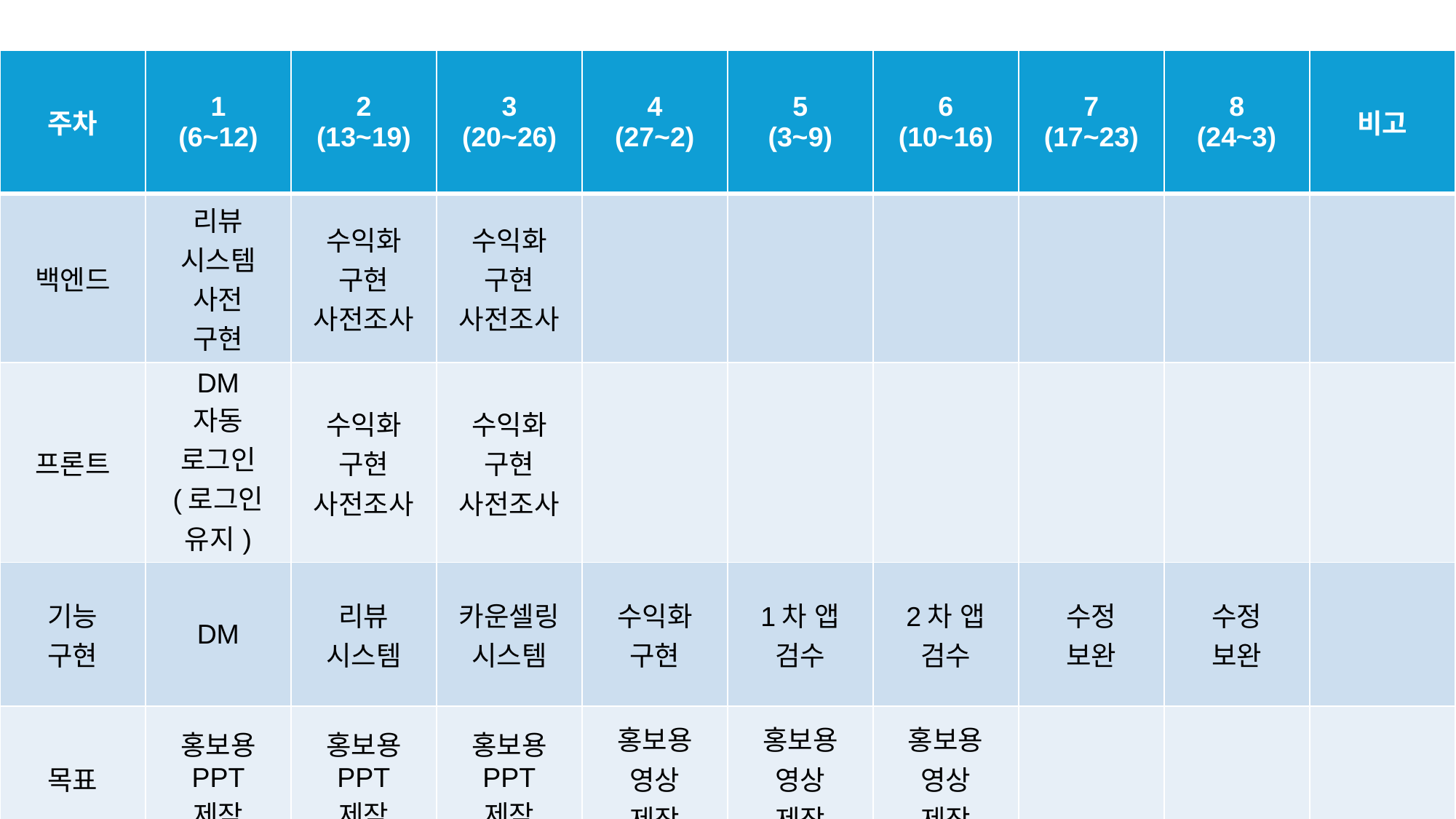

| 주차 | 1 (6~12) | 2 (13~19) | 3 (20~26) | 4 (27~2) | 5 (3~9) | 6 (10~16) | 7 (17~23) | 8 (24~3) | 비고 |
| --- | --- | --- | --- | --- | --- | --- | --- | --- | --- |
| 백엔드 | 리뷰 시스템 사전 구현 | 수익화 구현 사전조사 | 수익화 구현 사전조사 |  |  |  |  |  |  |
| 프론트 | DM 자동 로그인 (로그인 유지) | 수익화 구현 사전조사 | 수익화 구현 사전조사 |  |  |  |  |  |  |
| 기능 구현 | DM | 리뷰 시스템 | 카운셀링 시스템 | 수익화 구현 | 1차 앱 검수 | 2차 앱 검수 | 수정 보완 | 수정 보완 |  |
| 목표 | 홍보용 PPT 제작 | 홍보용 PPT 제작 | 홍보용 PPT 제작 | 홍보용 영상 제작 | 홍보용 영상 제작 | 홍보용 영상 제작 |  |  |  |